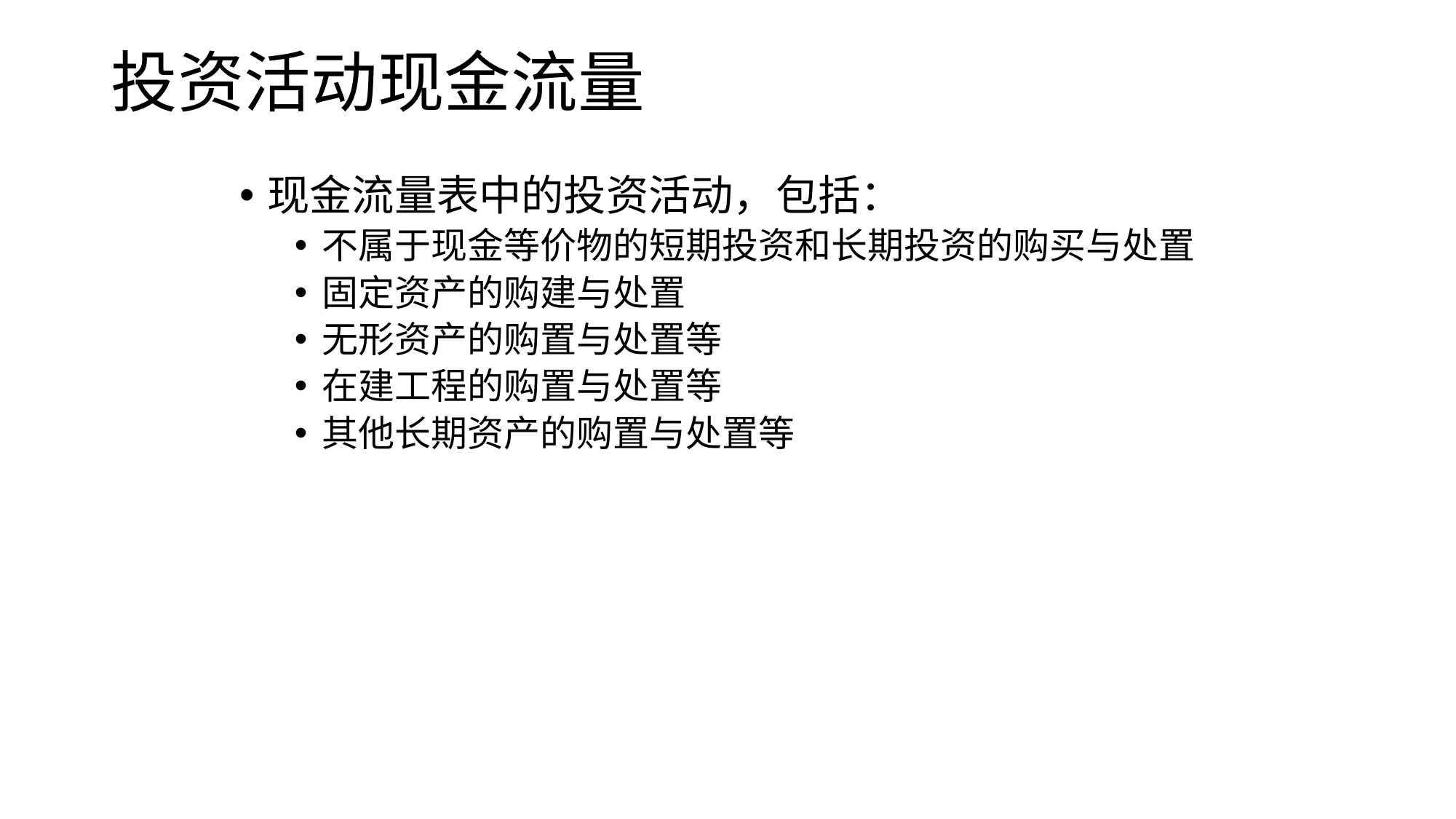

# 投资活动现金流量
现金流量表中的投资活动，包括：
不属于现金等价物的短期投资和长期投资的购买与处置
固定资产的购建与处置
无形资产的购置与处置等
在建工程的购置与处置等
其他长期资产的购置与处置等
2023/3/30
49